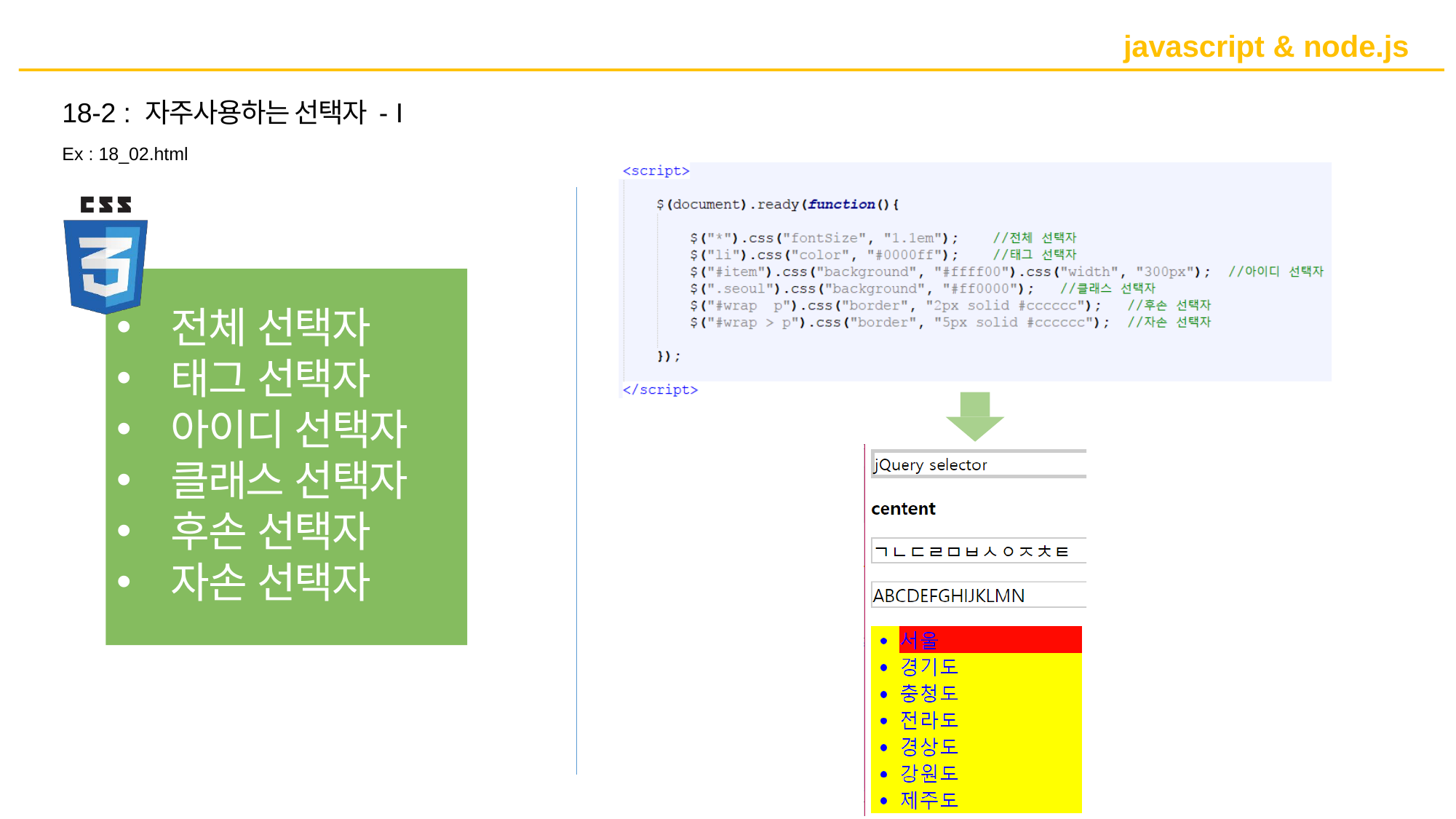

javascript & node.js

18-2 : 자주사용하는 선택자 - I
Ex : 18_02.html

전체 선택자
태그 선택자
아이디 선택자
클래스 선택자
후손 선택자
자손 선택자